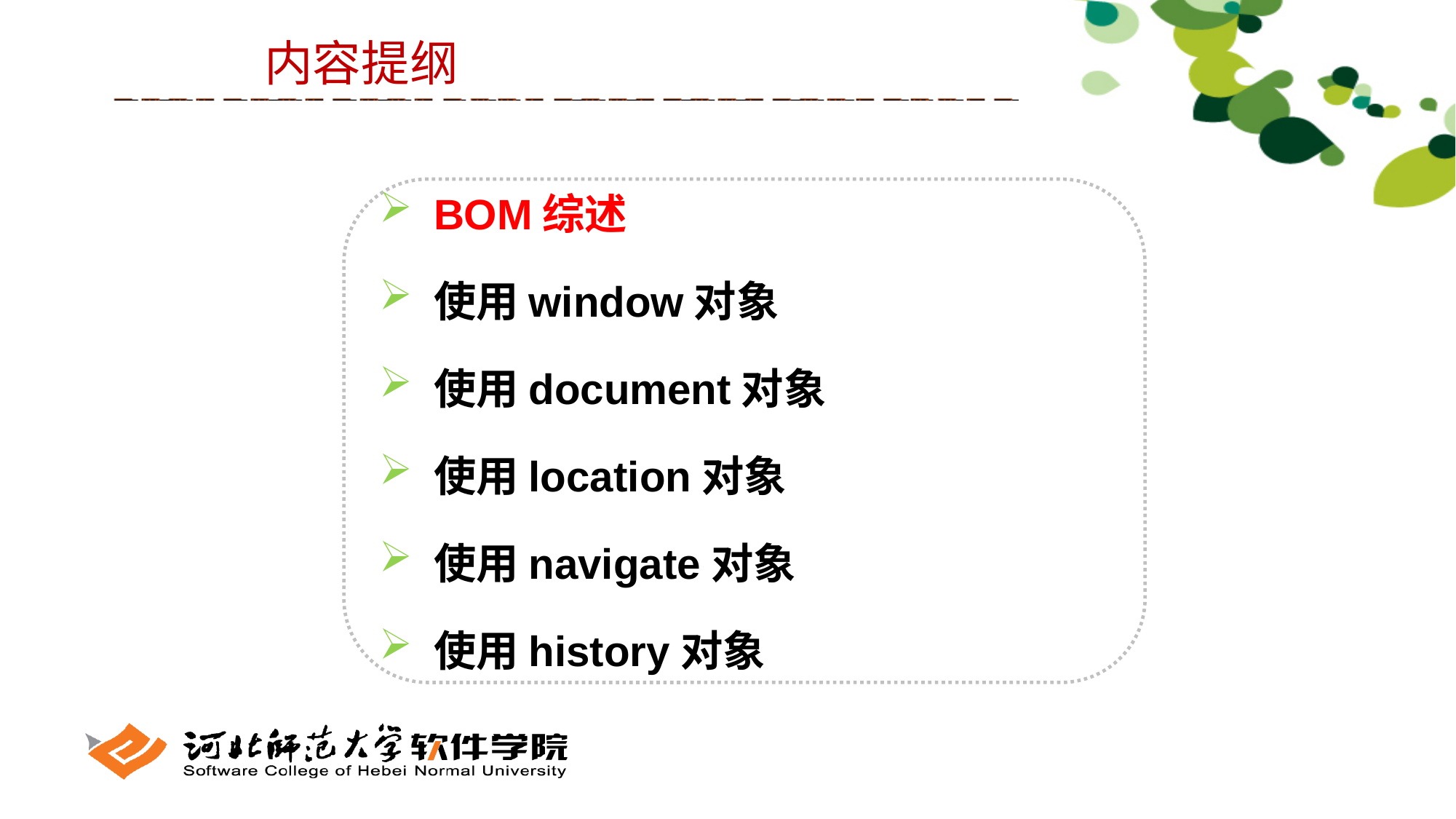

内容提纲
BOM综述
使用window对象
使用document对象
使用location对象
使用navigate对象
使用history对象